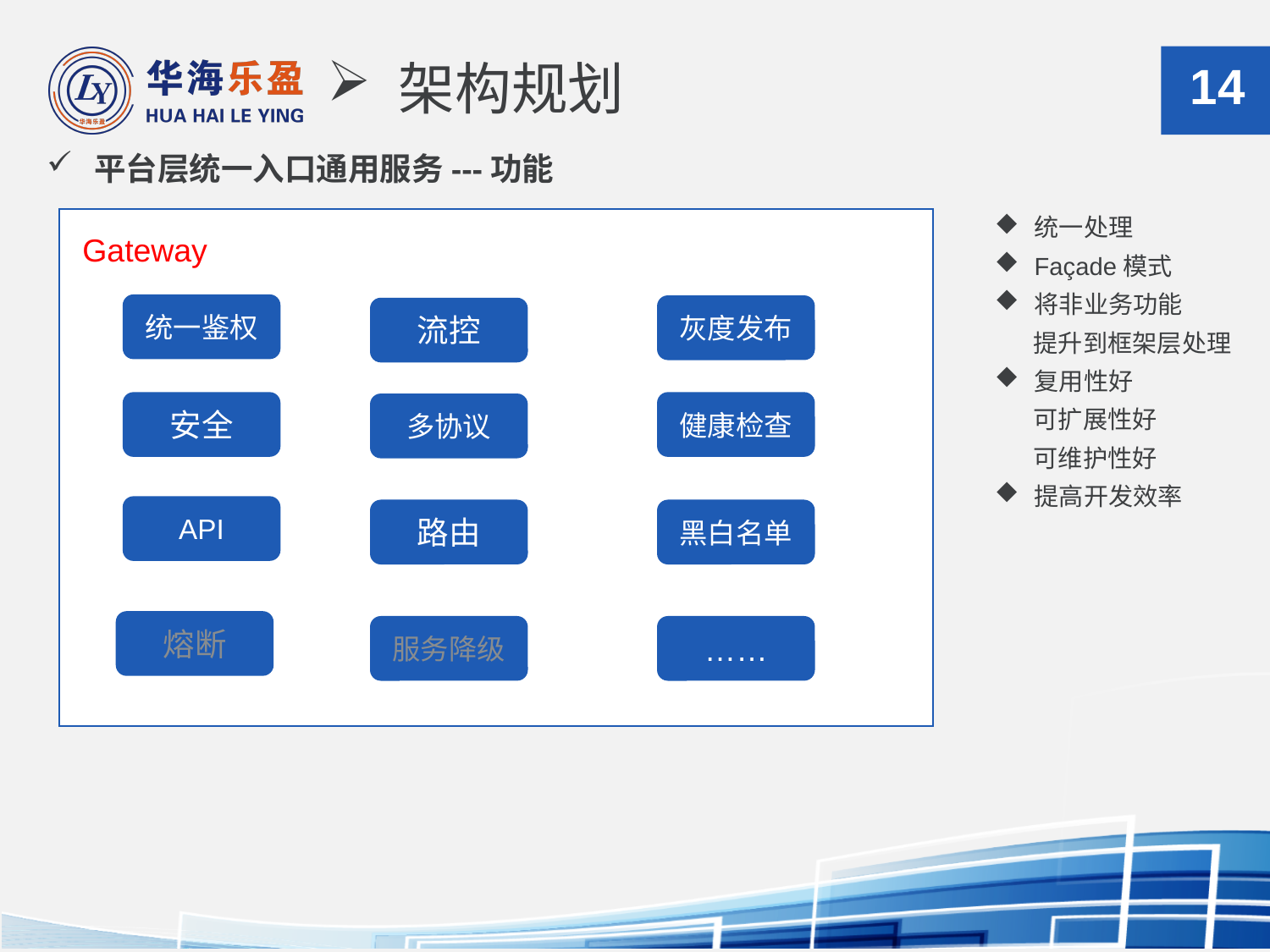

架构规划
14
# 平台层统一入口通用服务---功能
统一处理
Façade模式
将非业务功能
      提升到框架层处理
复用性好
      可扩展性好
      可维护性好
提高开发效率

Gateway
统一鉴权
灰度发布
流控
健康检查
安全
多协议
API
路由
黑白名单
熔断
服务降级
……